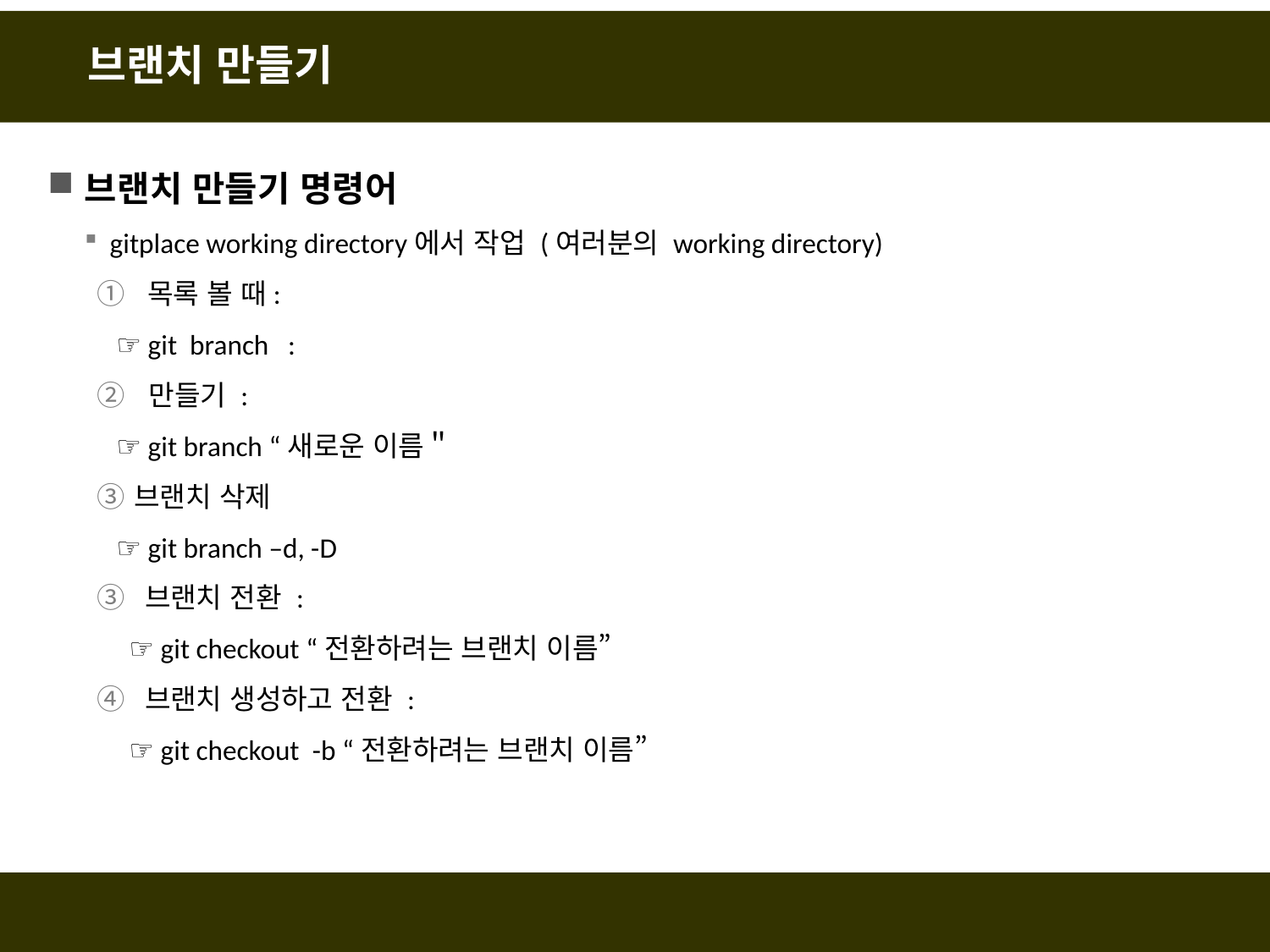

# 브랜치 만들기
브랜치 만들기 명령어
gitplace working directory에서 작업 (여러분의 working directory)
  목록 볼 때:
   ☞ git  branch   :
 만들기 :
   ☞ git branch “새로운 이름＂
브랜치 삭제
   ☞ git branch –d, -D
브랜치 전환 :
     ☞ git checkout “전환하려는 브랜치 이름”
브랜치 생성하고 전환 :
     ☞ git checkout  -b “전환하려는 브랜치 이름”